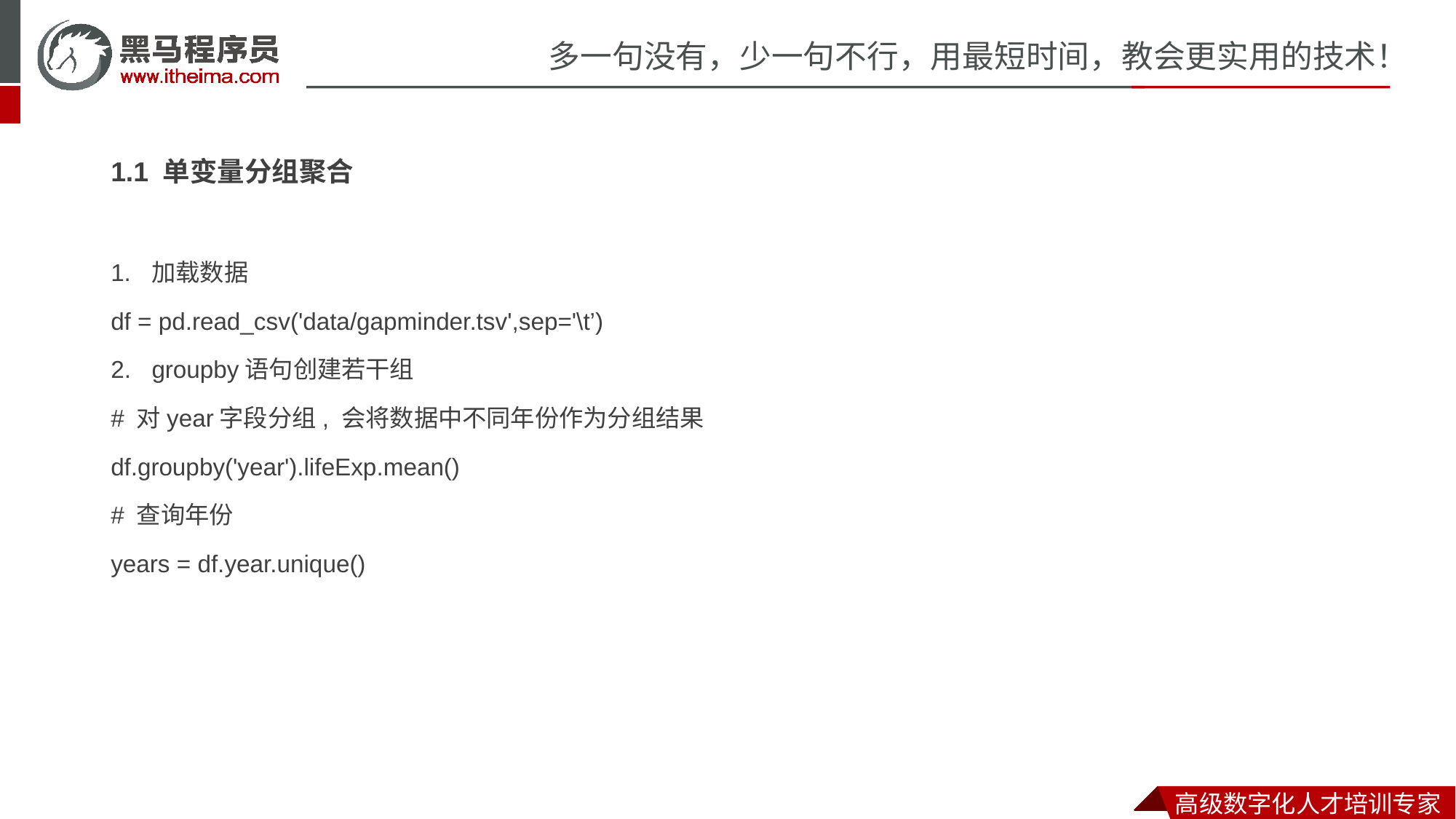

1.1 单变量分组聚合
加载数据
df = pd.read_csv('data/gapminder.tsv',sep='\t’)
groupby语句创建若干组
# 对year字段分组, 会将数据中不同年份作为分组结果
df.groupby('year').lifeExp.mean()
# 查询年份
years = df.year.unique()